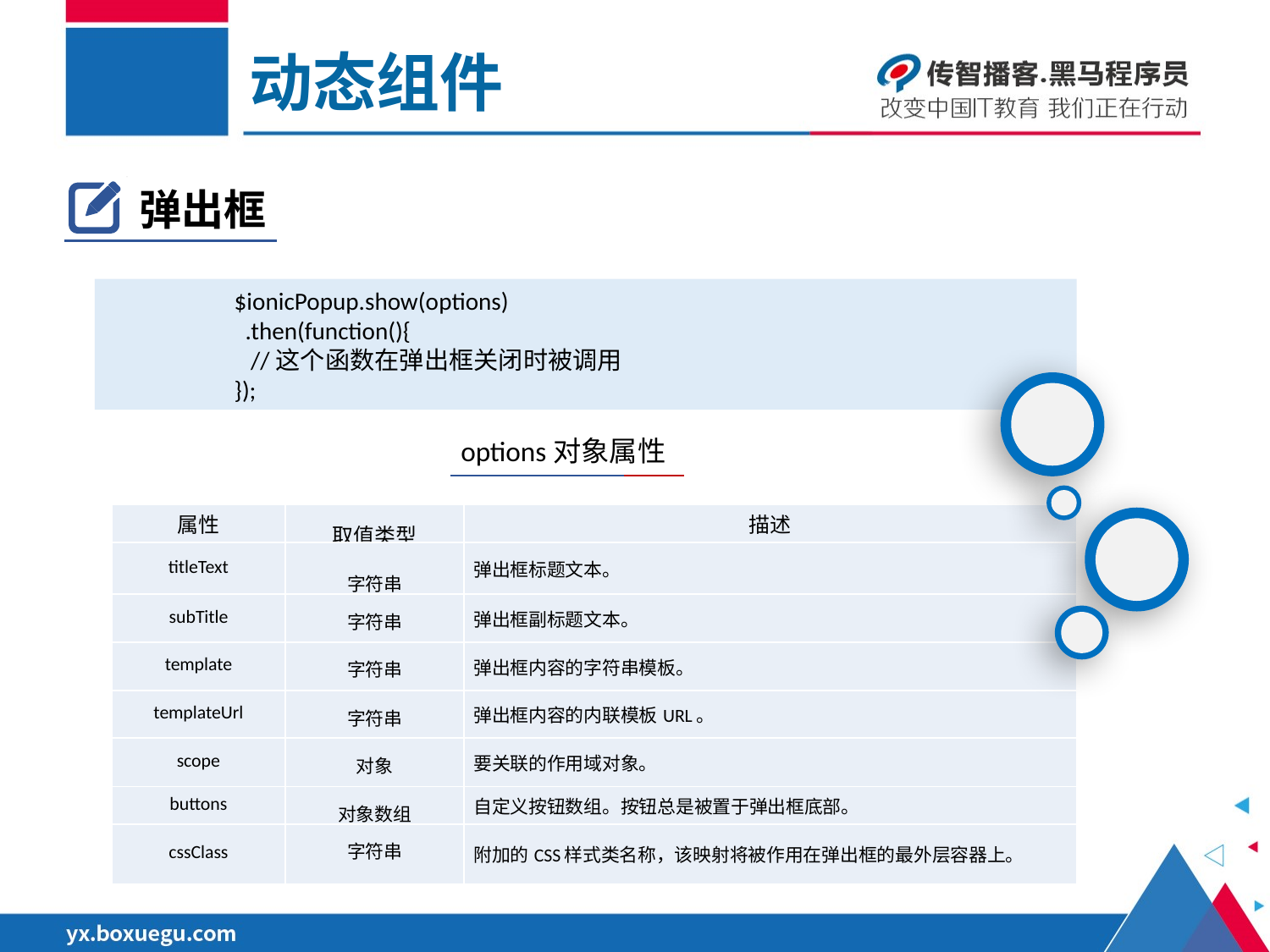

动态组件
弹出框

$ionicPopup.show(options)
  .then(function(){
   //这个函数在弹出框关闭时被调用
});

options对象属性

| 属性 | 取值类型 | 描述 |
| --- | --- | --- |
| titleText | 字符串 | 弹出框标题文本。 |
| subTitle | 字符串 | 弹出框副标题文本。 |
| template | 字符串 | 弹出框内容的字符串模板。 |
| templateUrl | 字符串 | 弹出框内容的内联模板URL。 |
| scope | 对象 | 要关联的作用域对象。 |
| buttons | 对象数组 | 自定义按钮数组。按钮总是被置于弹出框底部。 |
| cssClass | 字符串 | 附加的CSS样式类名称，该映射将被作用在弹出框的最外层容器上。 |